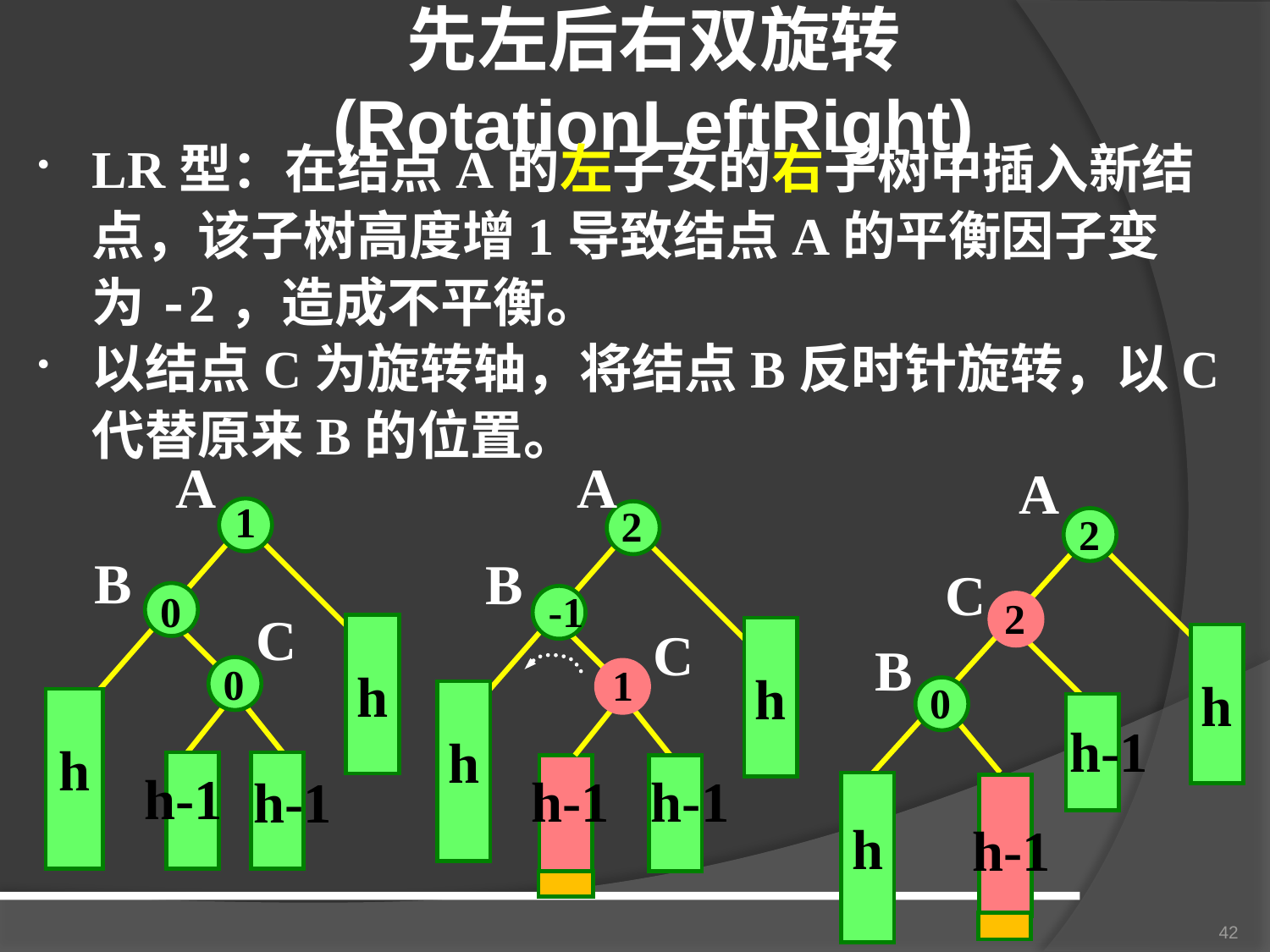

# 先左后右双旋转 (RotationLeftRight)
LR型：在结点A的左子女的右子树中插入新结点，该子树高度增1导致结点A的平衡因子变为-2，造成不平衡。
以结点C为旋转轴，将结点B反时针旋转，以C代替原来B的位置。

A
1

B

0

C
h

0

h

h-1
h-1
A
2

B

-1

C
h

1

h

h-1
h-1

A
2

C
2

h
B

0

h-1
h

h-1

42